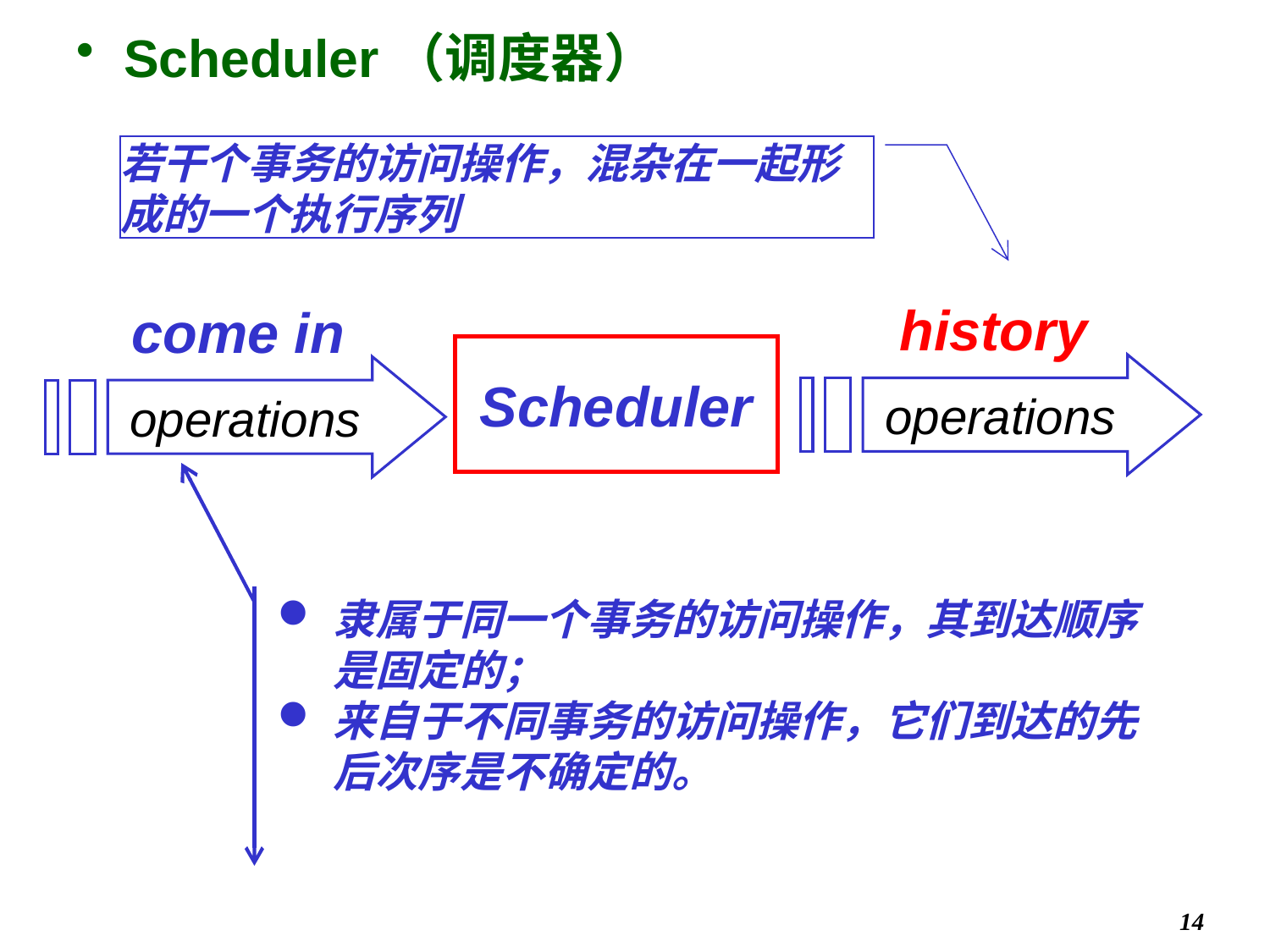

# Scheduler（调度器）
若干个事务的访问操作，混杂在一起形成的一个执行序列
history
come in
Scheduler
operations
operations
隶属于同一个事务的访问操作，其到达顺序是固定的；
来自于不同事务的访问操作，它们到达的先后次序是不确定的。
14